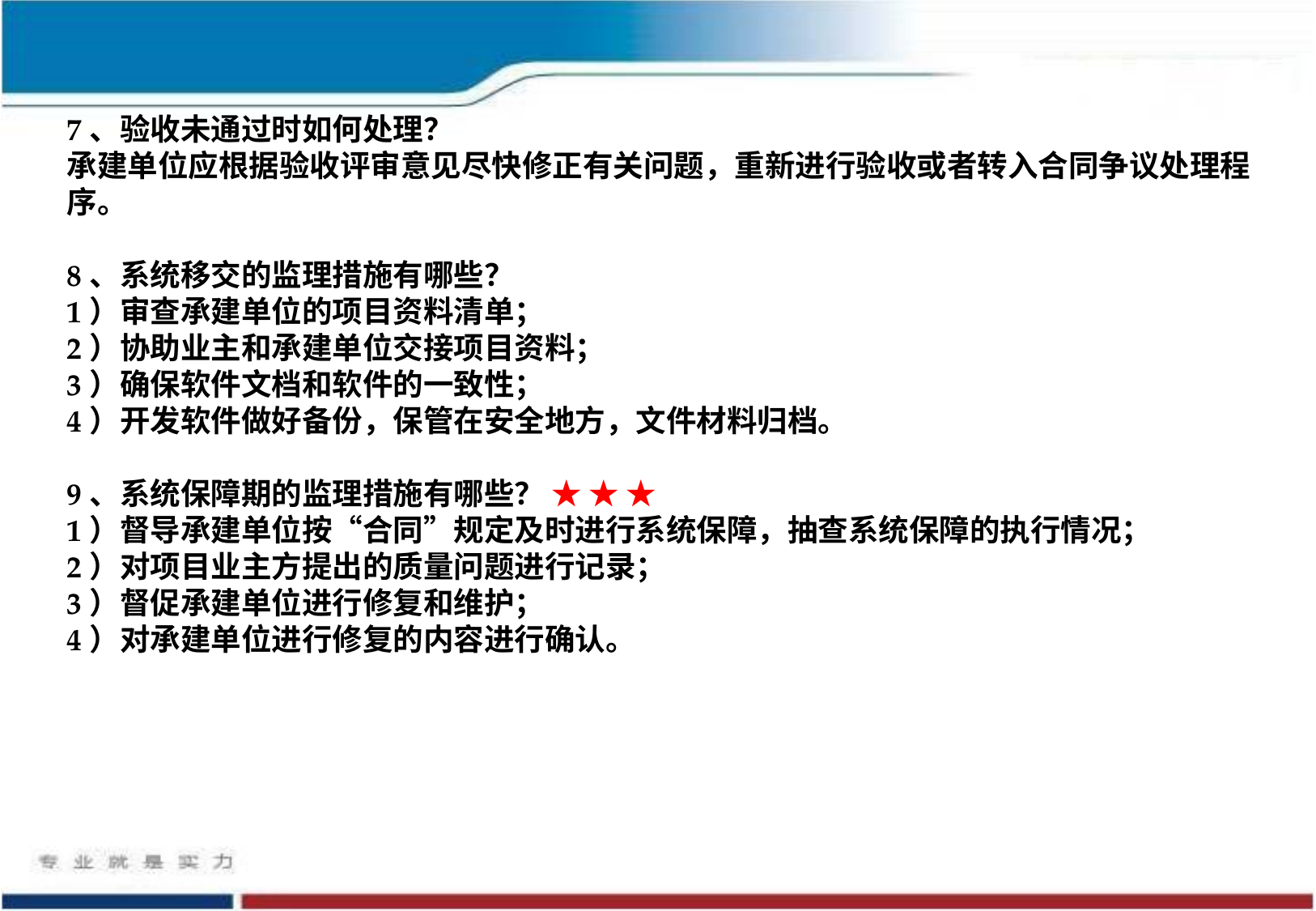

7、验收未通过时如何处理？
承建单位应根据验收评审意见尽快修正有关问题，重新进行验收或者转入合同争议处理程序。

8、系统移交的监理措施有哪些？
1）审查承建单位的项目资料清单；
2）协助业主和承建单位交接项目资料；
3）确保软件文档和软件的一致性；
4）开发软件做好备份，保管在安全地方，文件材料归档。

9、系统保障期的监理措施有哪些？ ★ ★ ★
1）督导承建单位按“合同”规定及时进行系统保障，抽查系统保障的执行情况；
2）对项目业主方提出的质量问题进行记录；
3）督促承建单位进行修复和维护；
4）对承建单位进行修复的内容进行确认。